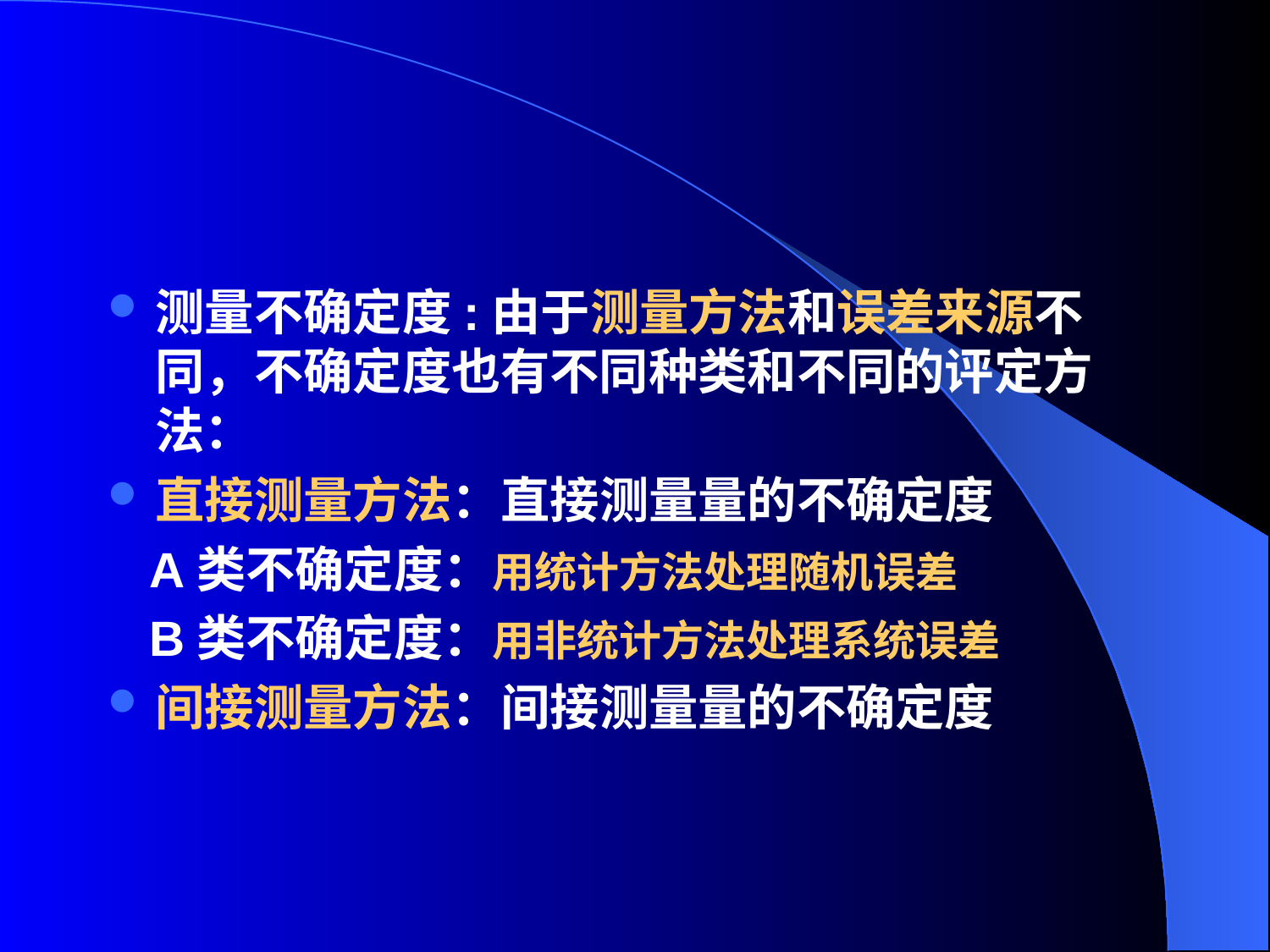

测量不确定度:由于测量方法和误差来源不同，不确定度也有不同种类和不同的评定方法：
直接测量方法：直接测量量的不确定度
   A类不确定度：用统计方法处理随机误差
   B类不确定度：用非统计方法处理系统误差
间接测量方法：间接测量量的不确定度